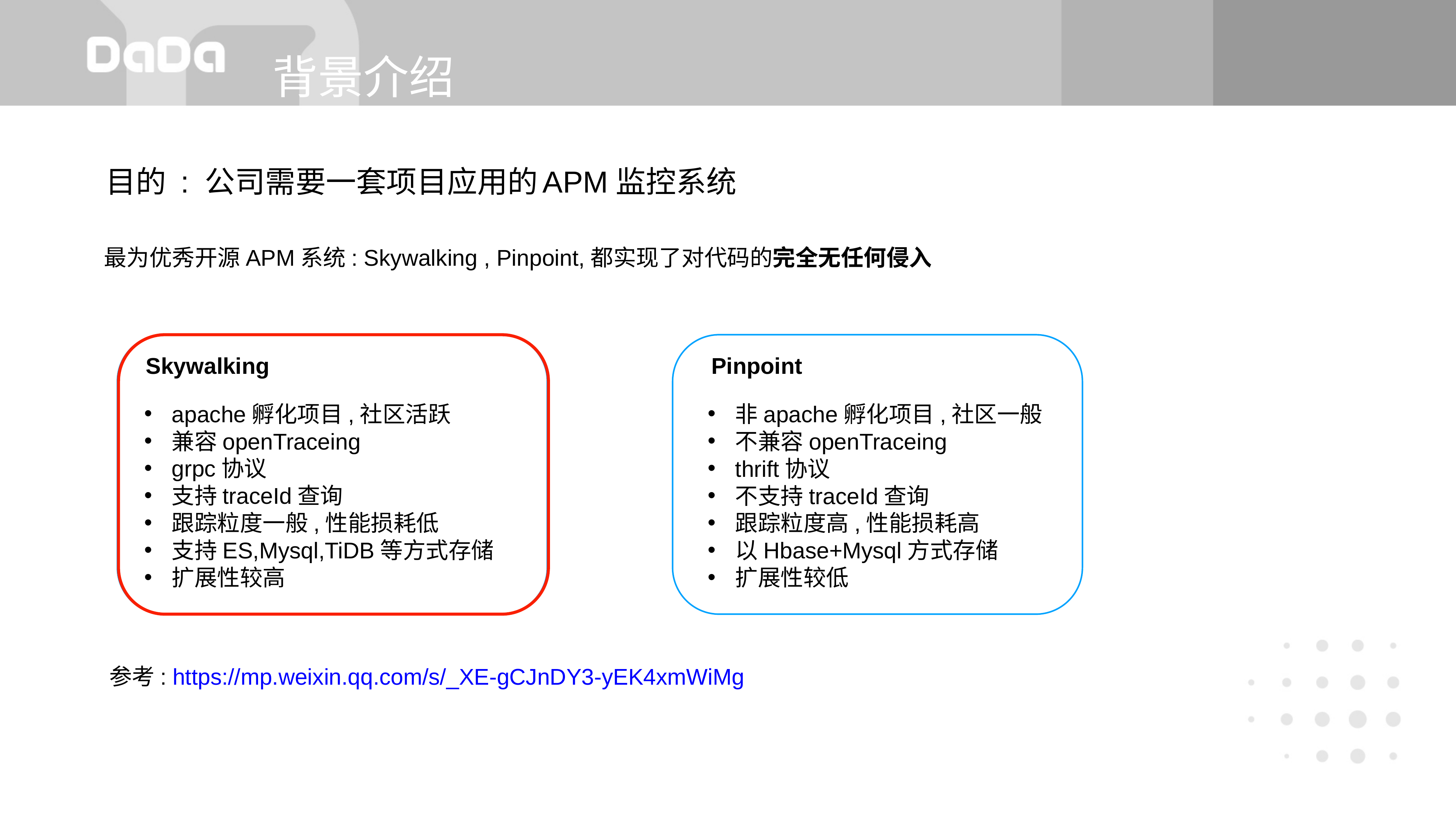

背景介绍
目的 : 公司需要一套项目应用的	APM监控系统
最为优秀开源APM系统: Skywalking , Pinpoint,都实现了对代码的完全无任何侵入

Skywalking
apache孵化项目,社区活跃
兼容openTraceing
grpc协议
支持traceId查询
跟踪粒度一般,性能损耗低
支持ES,Mysql,TiDB等方式存储
扩展性较高

Pinpoint
非apache孵化项目,社区一般
不兼容openTraceing
thrift协议
不支持traceId查询
跟踪粒度高,性能损耗高
以Hbase+Mysql方式存储
扩展性较低
参考: https://mp.weixin.qq.com/s/_XE-gCJnDY3-yEK4xmWiMg